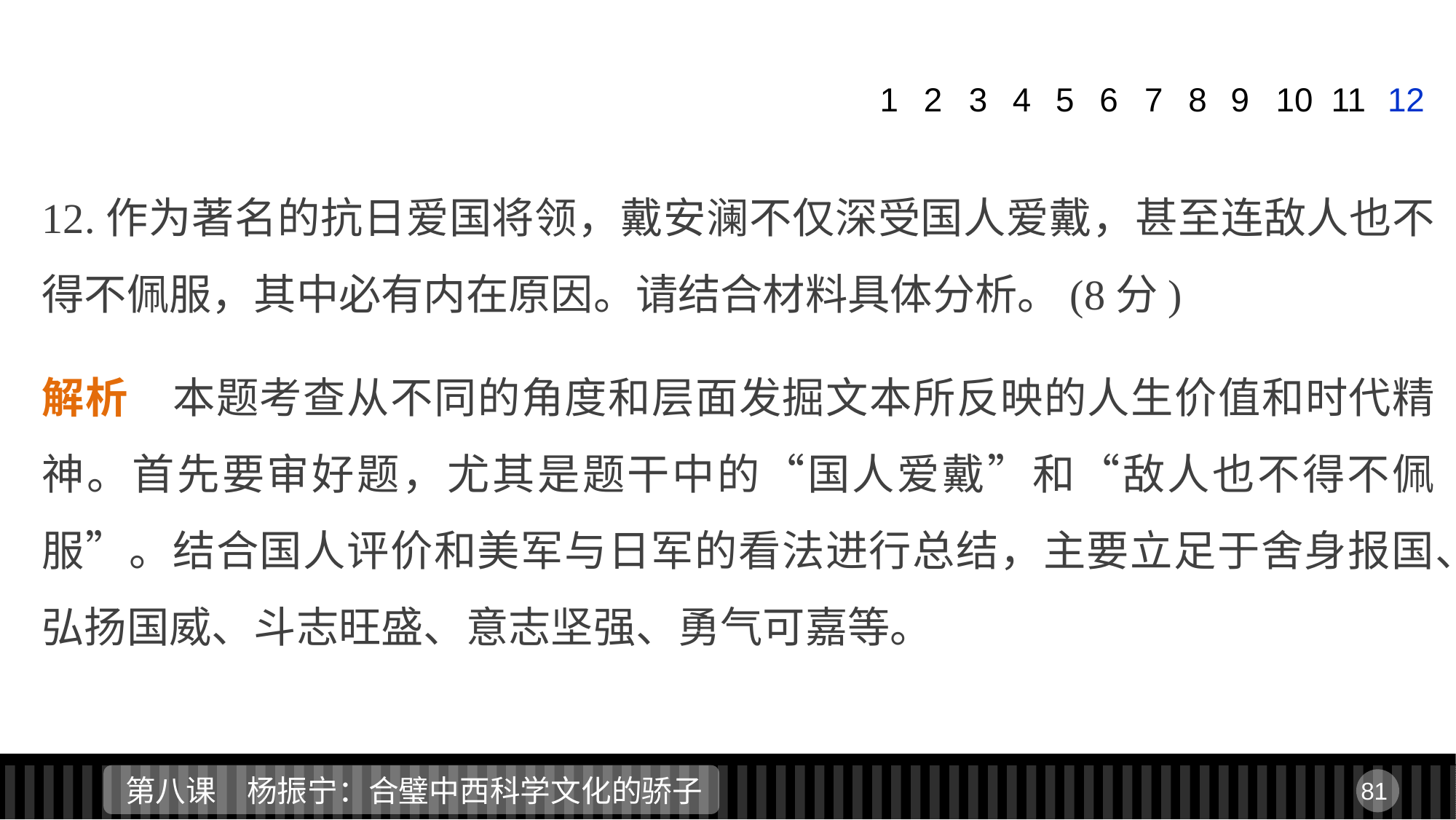

1
2
3
4
5
6
7
8
9
11
12
10
12.作为著名的抗日爱国将领，戴安澜不仅深受国人爱戴，甚至连敌人也不得不佩服，其中必有内在原因。请结合材料具体分析。(8分)
解析　本题考查从不同的角度和层面发掘文本所反映的人生价值和时代精神。首先要审好题，尤其是题干中的“国人爱戴”和“敌人也不得不佩服”。结合国人评价和美军与日军的看法进行总结，主要立足于舍身报国、弘扬国威、斗志旺盛、意志坚强、勇气可嘉等。